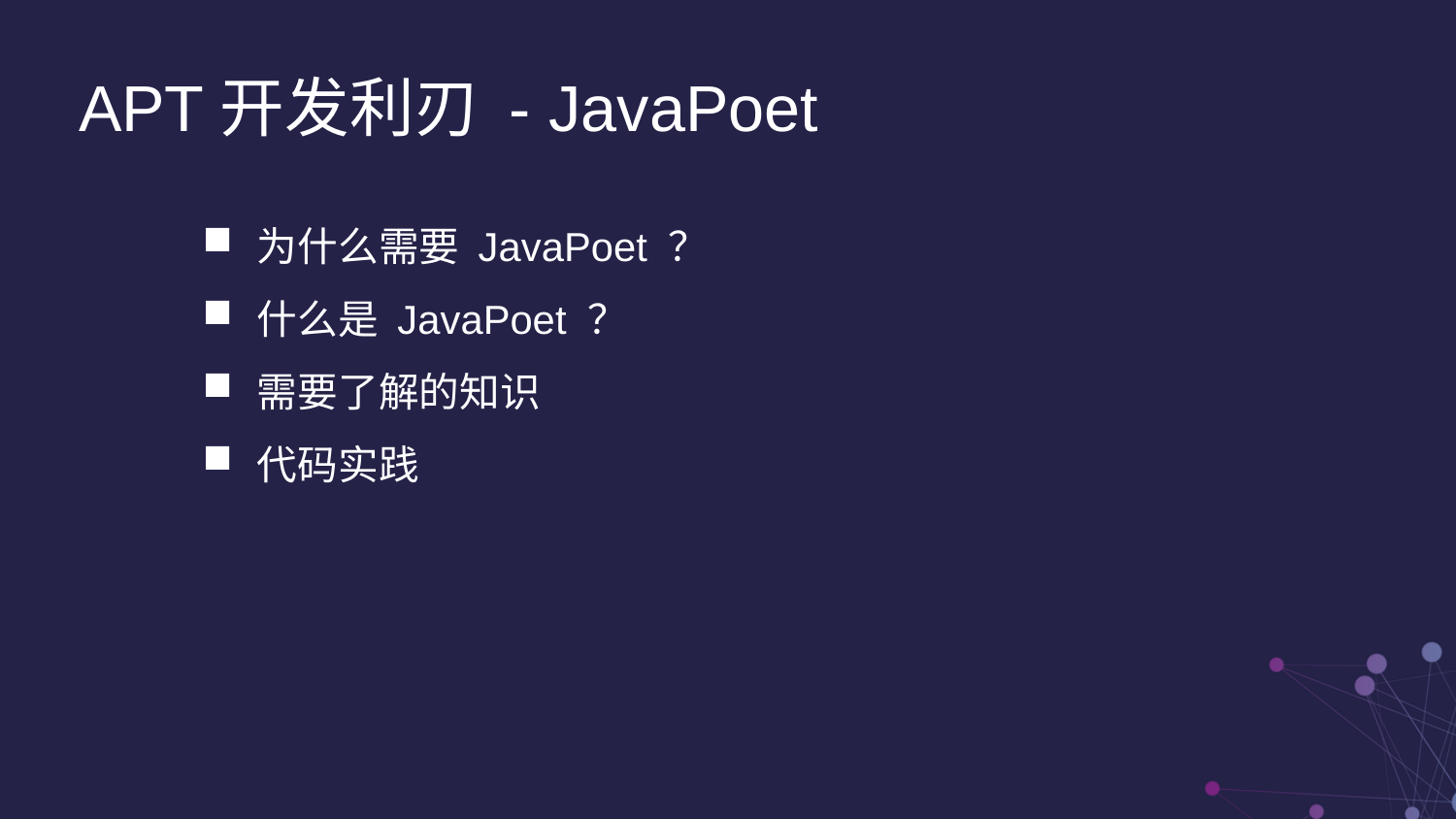

APT开发利刃 - JavaPoet
为什么需要 JavaPoet ？
什么是 JavaPoet ？
需要了解的知识
代码实践